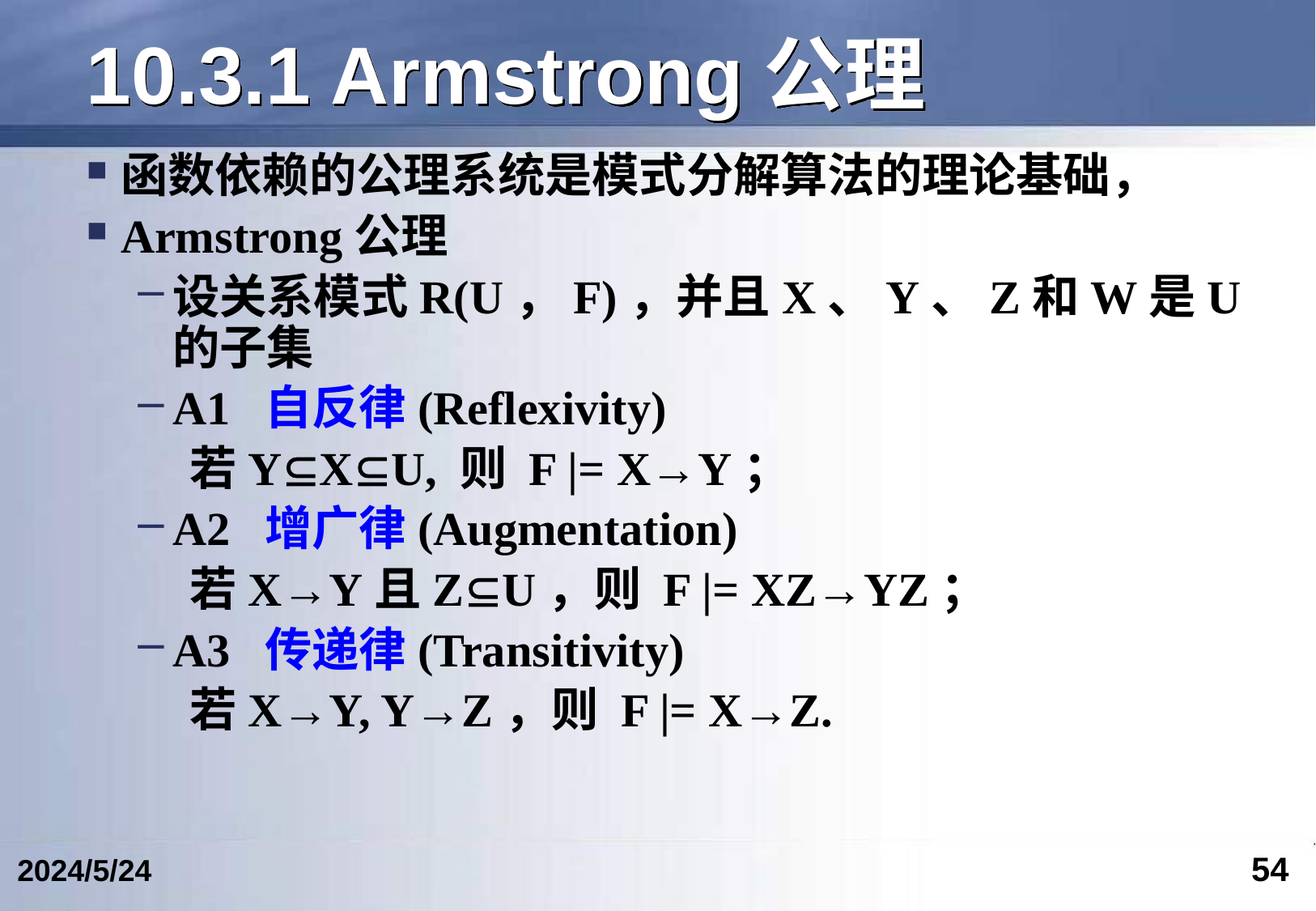

# 10.3.1 Armstrong公理
函数依赖的公理系统是模式分解算法的理论基础，
Armstrong公理
设关系模式R(U，F)，并且X、Y、Z和W是U的子集
A1  自反律(Reflexivity)
若Y⊆X⊆U, 则 F |= X→Y；
A2  增广律(Augmentation)
若X→Y且Z⊆U，则 F |= XZ→YZ；
A3  传递律(Transitivity)
若X→Y, Y→Z，则 F |= X→Z.
54
2024/5/24